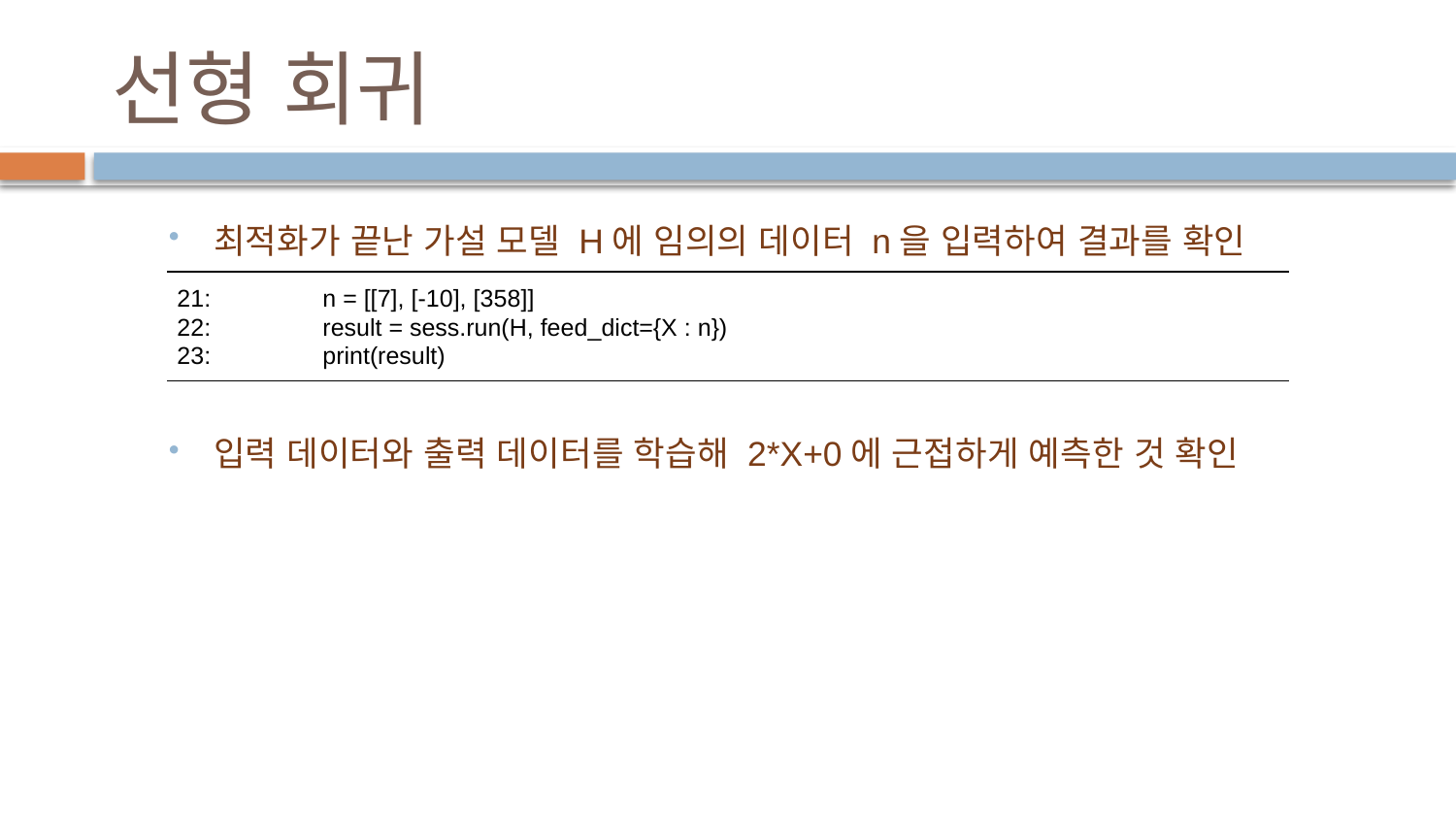

# 선형 회귀
최적화가 끝난 가설 모델 H에 임의의 데이터 n을 입력하여 결과를 확인

입력 데이터와 출력 데이터를 학습해 2*X+0에 근접하게 예측한 것 확인

| 21: n = [[7], [-10], [358]] 22: result = sess.run(H, feed\_dict={X : n}) 23: print(result) |
| --- |